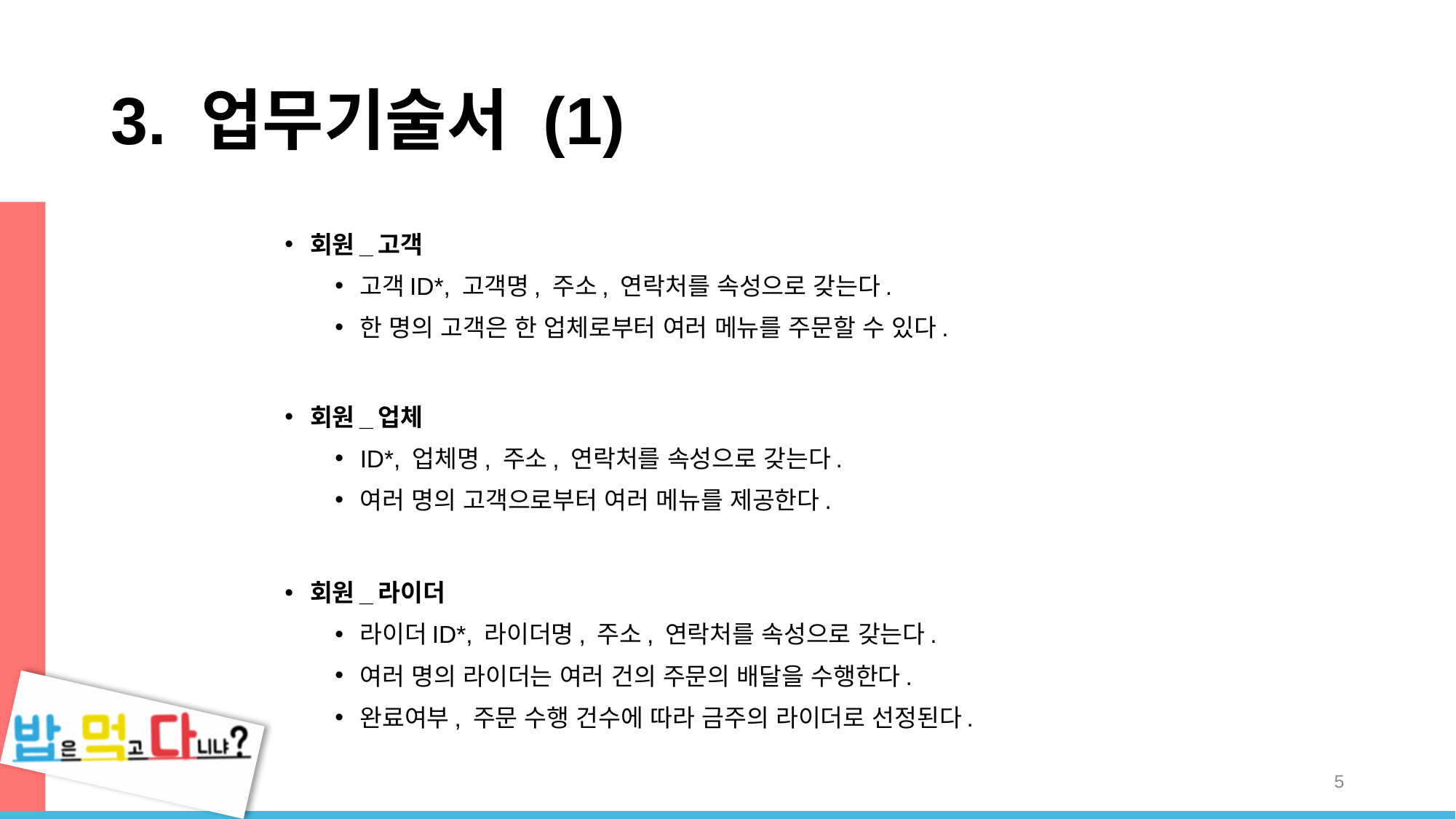

# 3. 업무기술서 (1)
회원_고객
고객ID*, 고객명, 주소, 연락처를 속성으로 갖는다.
한 명의 고객은 한 업체로부터 여러 메뉴를 주문할 수 있다.

회원_업체
ID*, 업체명, 주소, 연락처를 속성으로 갖는다.
여러 명의 고객으로부터 여러 메뉴를 제공한다.

회원_라이더
라이더ID*, 라이더명, 주소, 연락처를 속성으로 갖는다.
여러 명의 라이더는 여러 건의 주문의 배달을 수행한다.
완료여부, 주문 수행 건수에 따라 금주의 라이더로 선정된다.

5